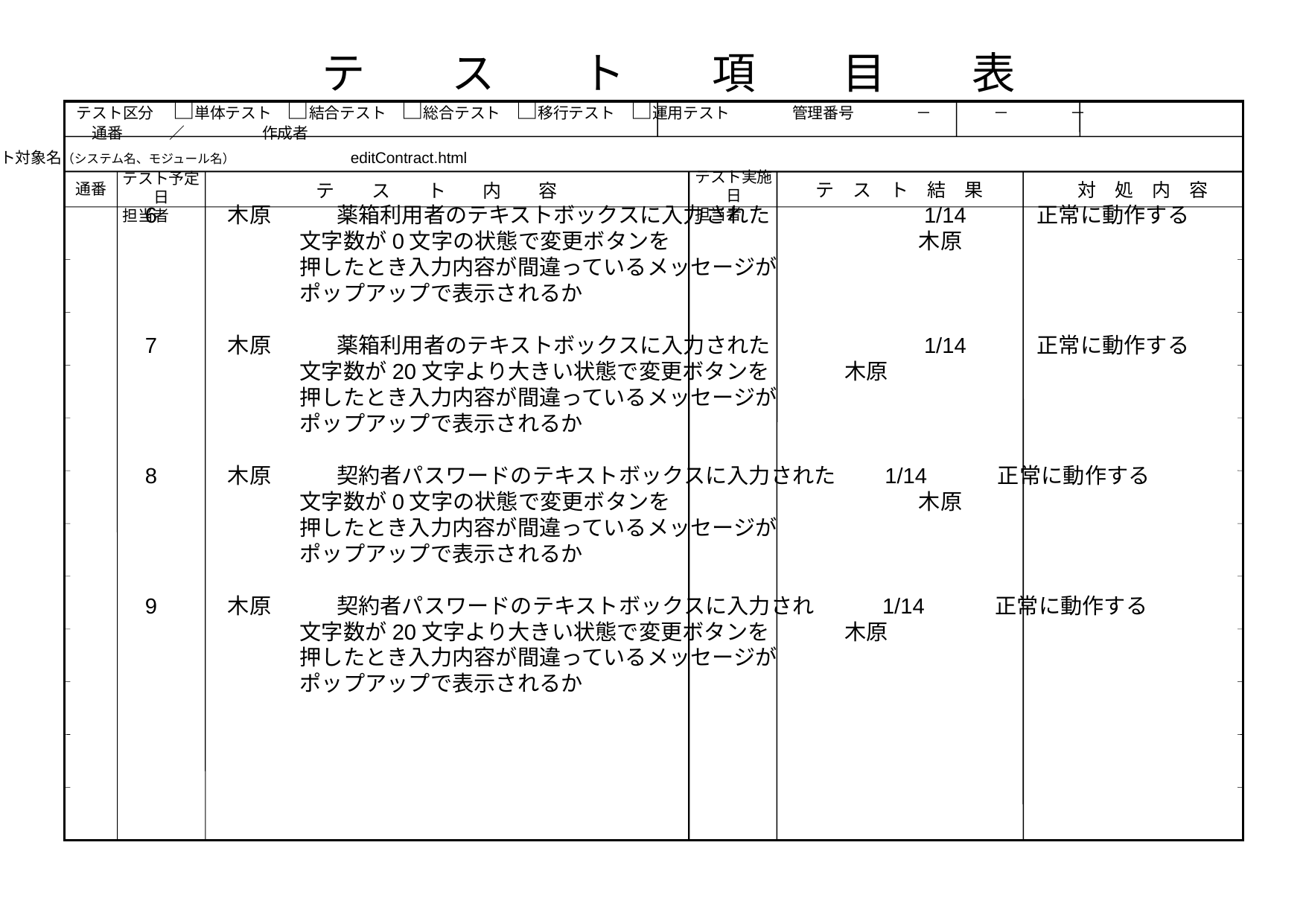

テ　　ス　　ト　　項　　目　　表
テスト区分　 □単体テスト　□結合テスト　□総合テスト　□移行テスト　□運用テスト　　         管理番号　　　　－　　　　－　　　　－　　　　　　通番　　　／　　　　　作成者

テスト対象名（システム名、モジュール名）　　　　　　　 editContract.html
テスト実施日
担当者
テスト予定日
担当者

テ　ス　ト　結　果
対　処　内　容
通番
テ　　ス　　ト　　内　　容
　6　　　木原　　　薬箱利用者のテキストボックスに入力された	　　　　　　1/14　　　正常に動作する
	　　　 文字数が0文字の状態で変更ボタンを　	　　　　　　木原
	　　　 押したとき入力内容が間違っているメッセージが
	　　　 ポップアップで表示されるか

　7　　　木原　　　薬箱利用者のテキストボックスに入力された	　　　　　　1/14　　　正常に動作する
	　　　 文字数が20文字より大きい状態で変更ボタンを  　　　木原
	　　　 押したとき入力内容が間違っているメッセージが
	　　　 ポップアップで表示されるか

　8　　　木原　　　契約者パスワードのテキストボックスに入力された　　1/14　　　正常に動作する
	　　　 文字数が0文字の状態で変更ボタンを　	　　　　　　木原
	　　　 押したとき入力内容が間違っているメッセージが
	　　　 ポップアップで表示されるか

　9　　　木原　　　契約者パスワードのテキストボックスに入力され    　　1/14　　　正常に動作する
	　　　 文字数が20文字より大きい状態で変更ボタンを  　　　木原
	　　　 押したとき入力内容が間違っているメッセージが
	　　　 ポップアップで表示されるか